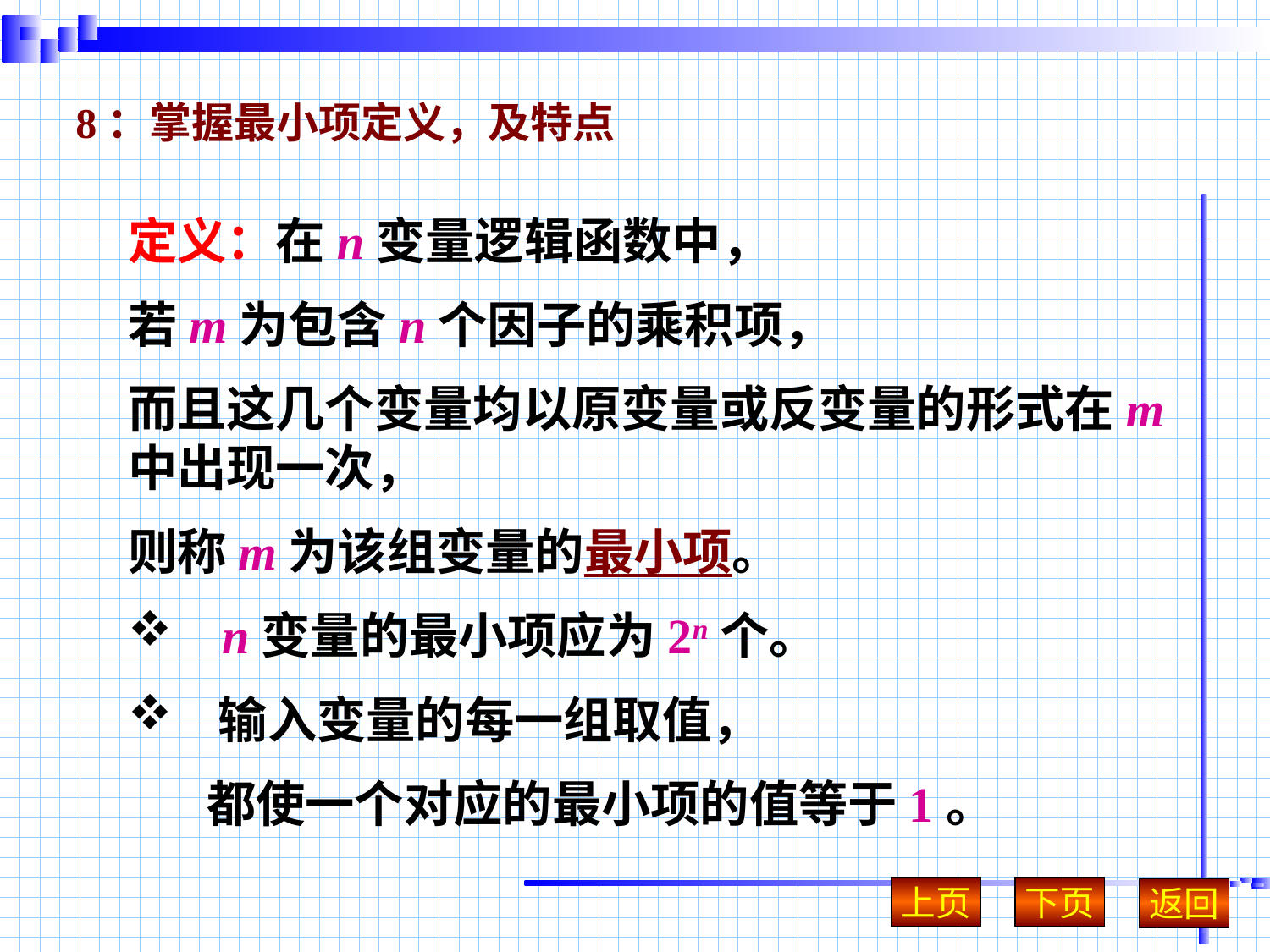

# 8：掌握最小项定义，及特点
定义：在n变量逻辑函数中，
若m为包含n个因子的乘积项，
而且这几个变量均以原变量或反变量的形式在m中出现一次，
则称m为该组变量的最小项。
    n变量的最小项应为2n个。
   输入变量的每一组取值，
      都使一个对应的最小项的值等于1。
上页
下页
返回